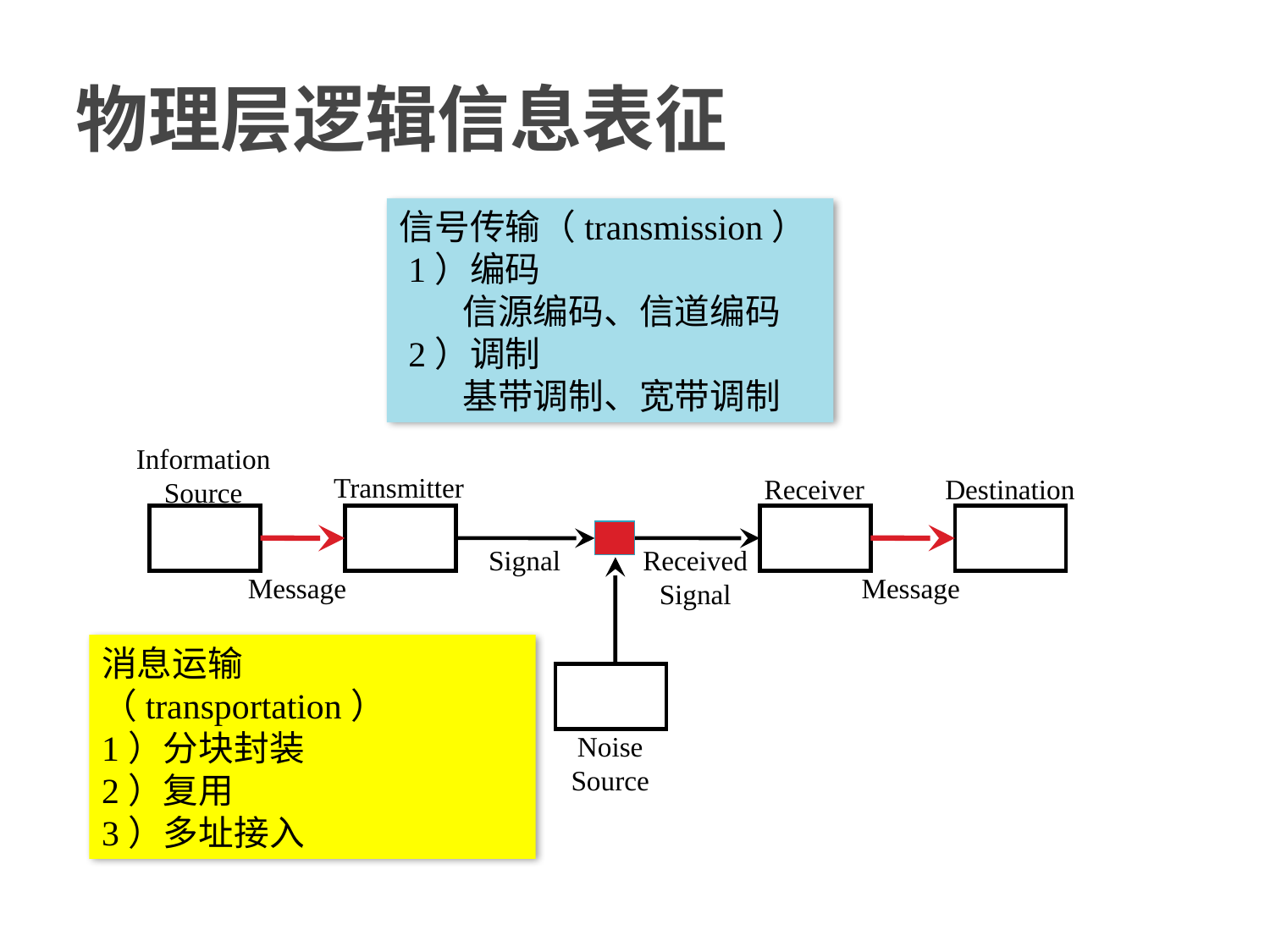

# 物理层逻辑信息表征
信号传输（transmission）
 1）编码
       信源编码、信道编码
 2）调制
       基带调制、宽带调制

Information
Source
Transmitter
Receiver
Destination

Signal
Received
Signal

Message
Message

Noise
Source
消息运输（transportation）
1）分块封装
2）复用
3）多址接入